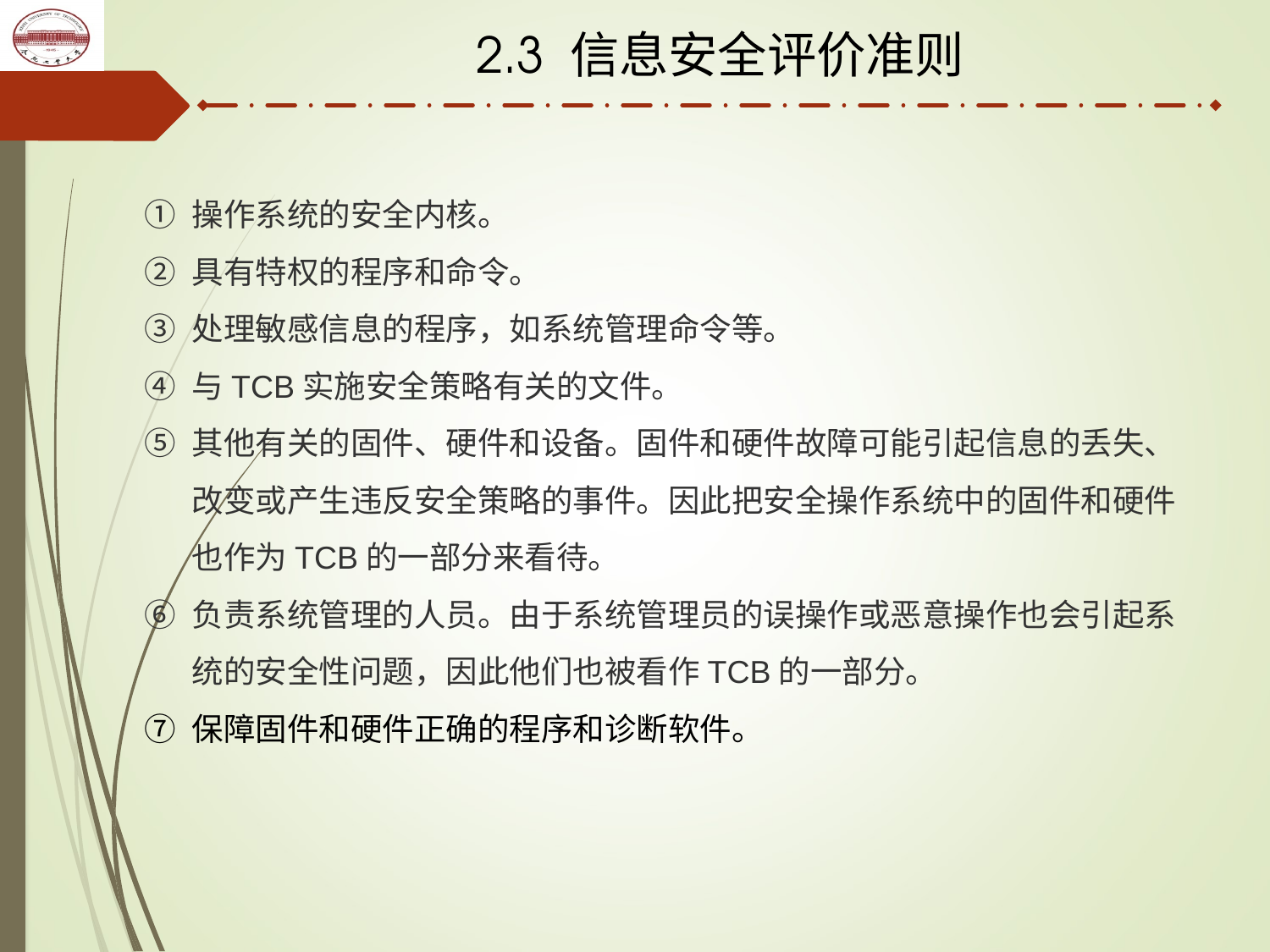

2.3 信息安全评价准则
操作系统的安全内核。
具有特权的程序和命令。
处理敏感信息的程序，如系统管理命令等。
与TCB实施安全策略有关的文件。
其他有关的固件、硬件和设备。固件和硬件故障可能引起信息的丢失、改变或产生违反安全策略的事件。因此把安全操作系统中的固件和硬件也作为TCB的一部分来看待。
负责系统管理的人员。由于系统管理员的误操作或恶意操作也会引起系统的安全性问题，因此他们也被看作TCB的一部分。
保障固件和硬件正确的程序和诊断软件。